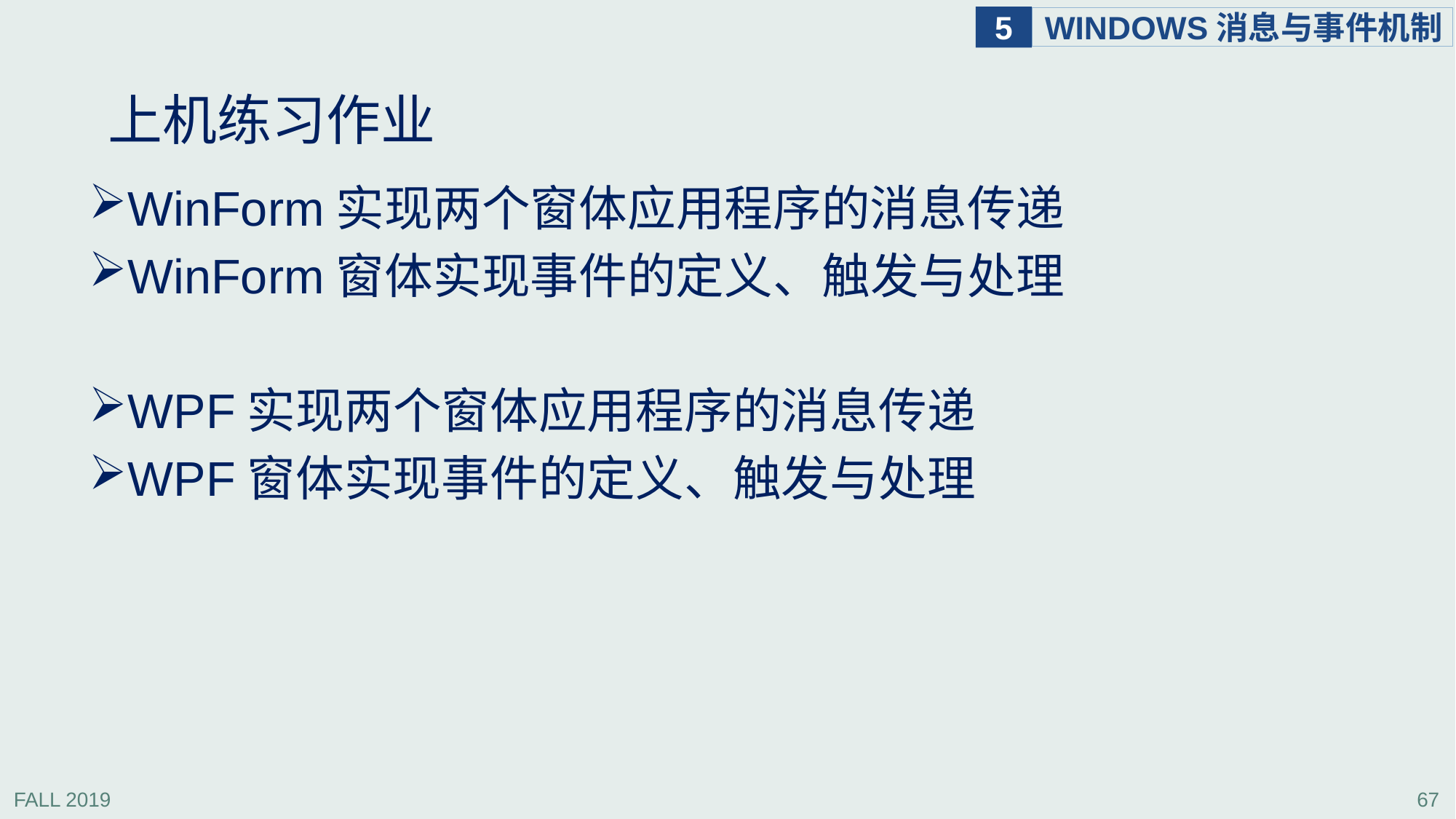

# 上机练习作业
WinForm实现两个窗体应用程序的消息传递
WinForm窗体实现事件的定义、触发与处理

WPF实现两个窗体应用程序的消息传递
WPF窗体实现事件的定义、触发与处理